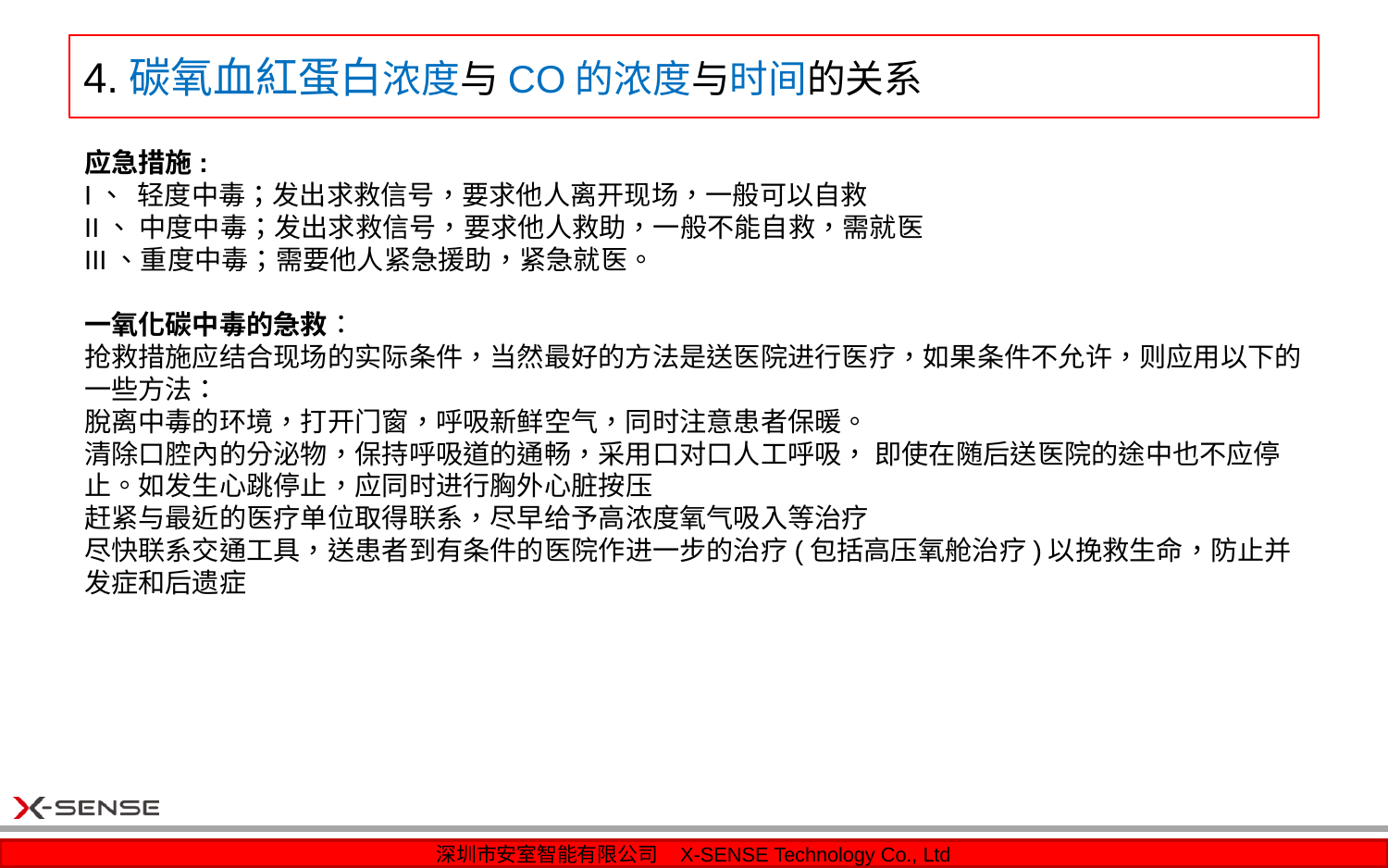

# 4.碳氧血紅蛋白浓度与CO的浓度与时间的关系
应急措施:
I、  轻度中毒；发出求救信号，要求他人离开现场，一般可以自救
II、 中度中毒；发出求救信号，要求他人救助，一般不能自救，需就医
III、重度中毒；需要他人紧急援助，紧急就医。

一氧化碳中毒的急救：
抢救措施应结合现场的实际条件，当然最好的方法是送医院进行医疗，如果条件不允许，则应用以下的一些方法：
脫离中毒的环境，打开门窗，呼吸新鲜空气，同时注意患者保暖。
清除口腔內的分泌物，保持呼吸道的通畅，采用口对口人工呼吸， 即使在随后送医院的途中也不应停止。如发生心跳停止，应同时进行胸外心脏按压
赶紧与最近的医疗单位取得联系，尽早给予高浓度氧气吸入等治疗
尽快联系交通工具，送患者到有条件的医院作进一步的治疗(包括高压氧舱治疗)以挽救生命，防止并发症和后遗症